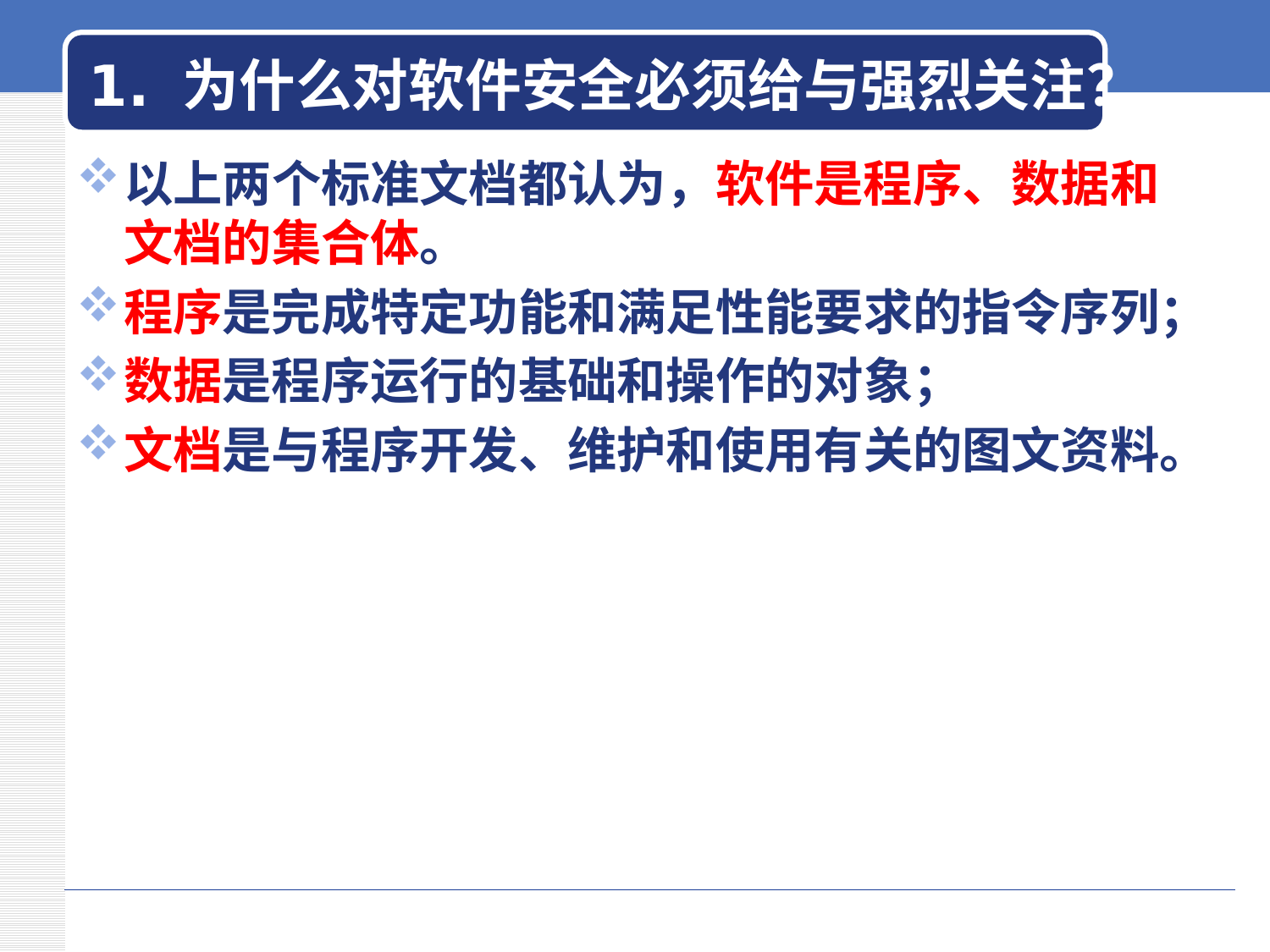

# 1. 为什么对软件安全必须给与强烈关注？
以上两个标准文档都认为，软件是程序、数据和文档的集合体。
程序是完成特定功能和满足性能要求的指令序列；
数据是程序运行的基础和操作的对象；
文档是与程序开发、维护和使用有关的图文资料。